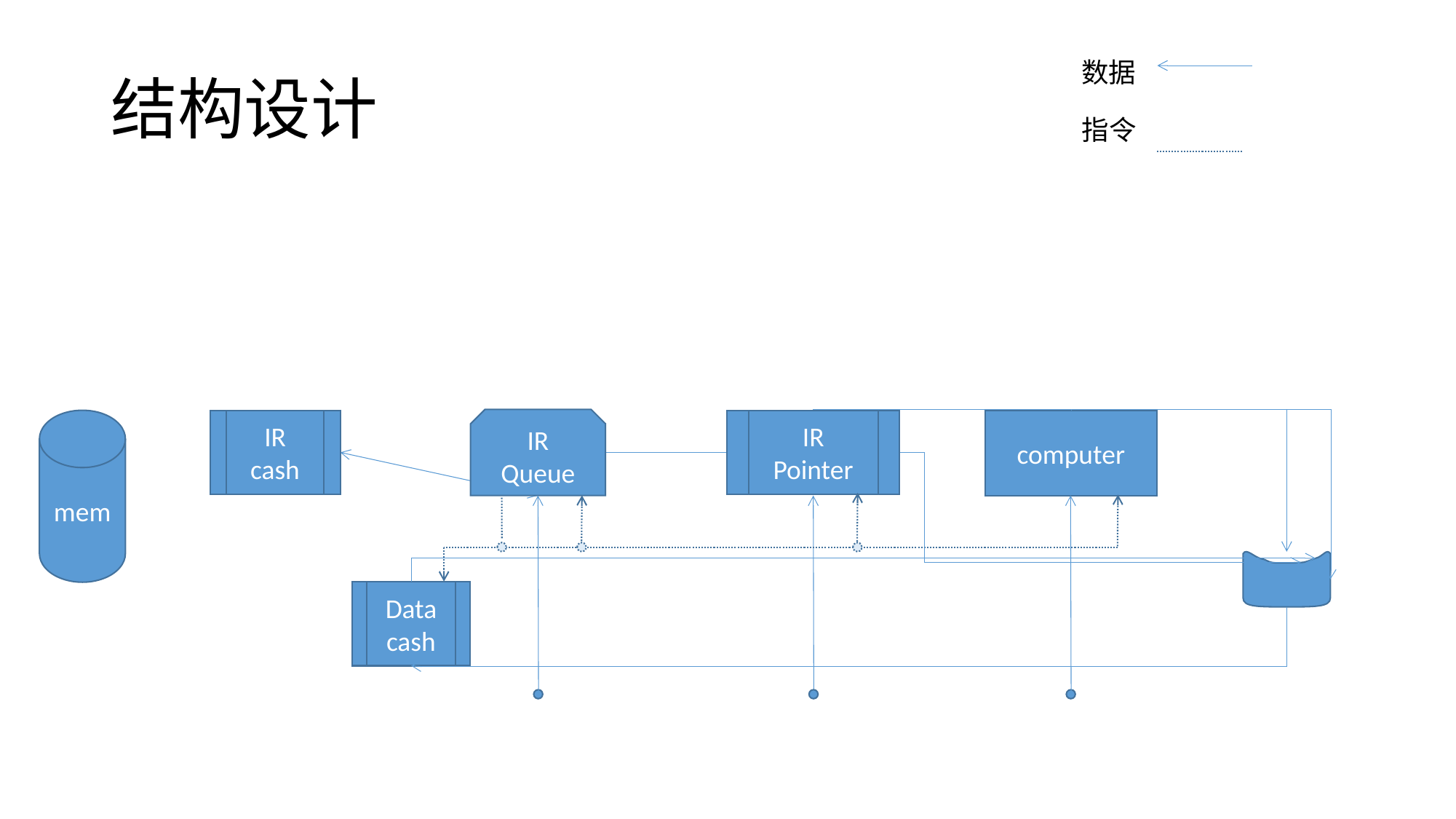

# 结构设计
数据
指令
IR
Queue
mem
IR
cash
IR
Pointer
computer

Data
cash